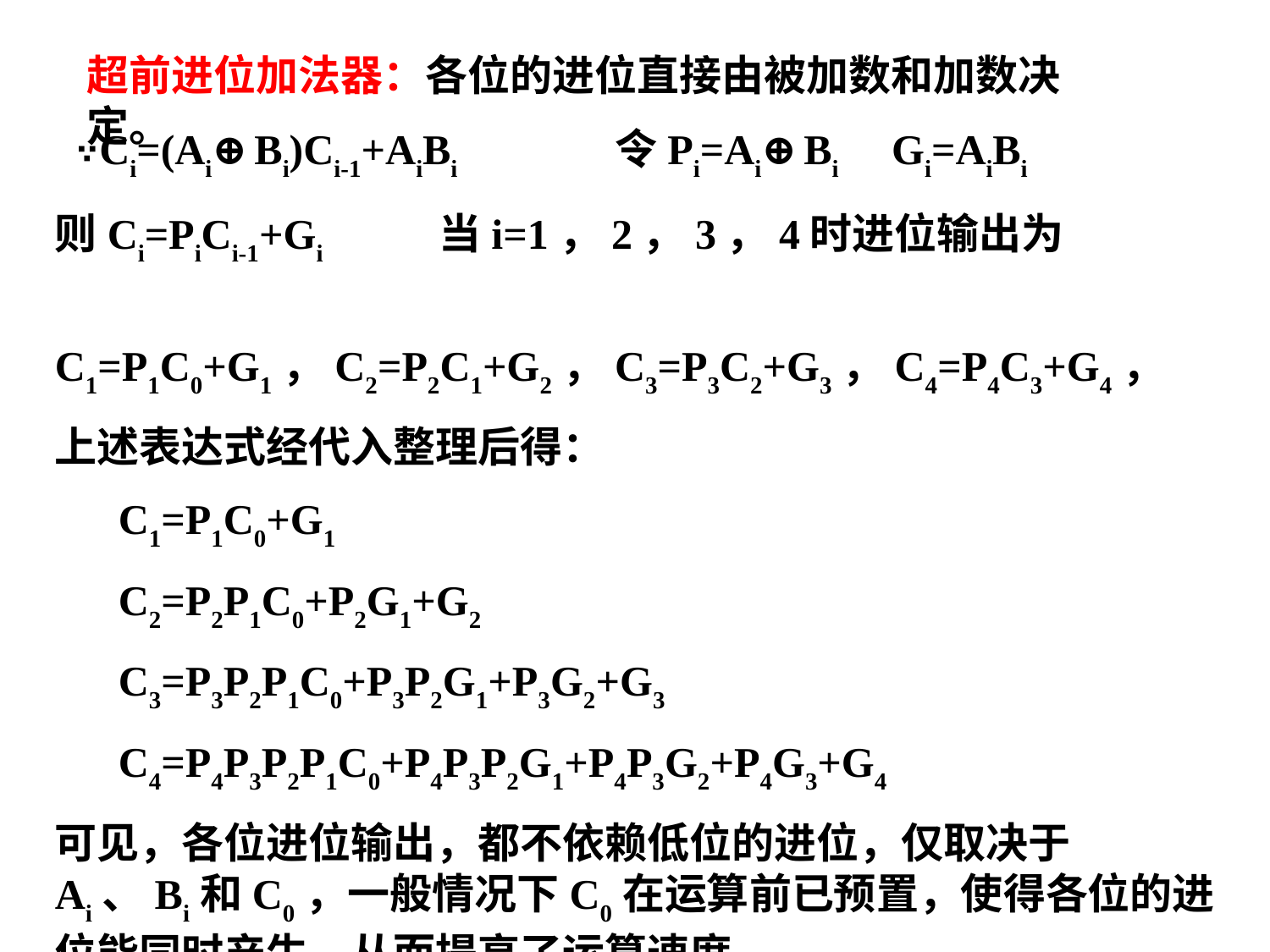

超前进位加法器：各位的进位直接由被加数和加数决定。
∵Ci=(Ai⊕Bi)Ci-1+AiBi                        令Pi=Ai⊕Bi     Gi=AiBi
则Ci=PiCi-1+Gi          当i=1，2，3，4时进位输出为
      C1=P1C0+G1，C2=P2C1+G2，C3=P3C2+G3，C4=P4C3+G4，
上述表达式经代入整理后得：
      C1=P1C0+G1
      C2=P2P1C0+P2G1+G2
      C3=P3P2P1C0+P3P2G1+P3G2+G3
      C4=P4P3P2P1C0+P4P3P2G1+P4P3G2+P4G3+G4
可见，各位进位输出，都不依赖低位的进位，仅取决于Ai、Bi和C0，一般情况下C0在运算前已预置，使得各位的进位能同时产生，从而提高了运算速度。